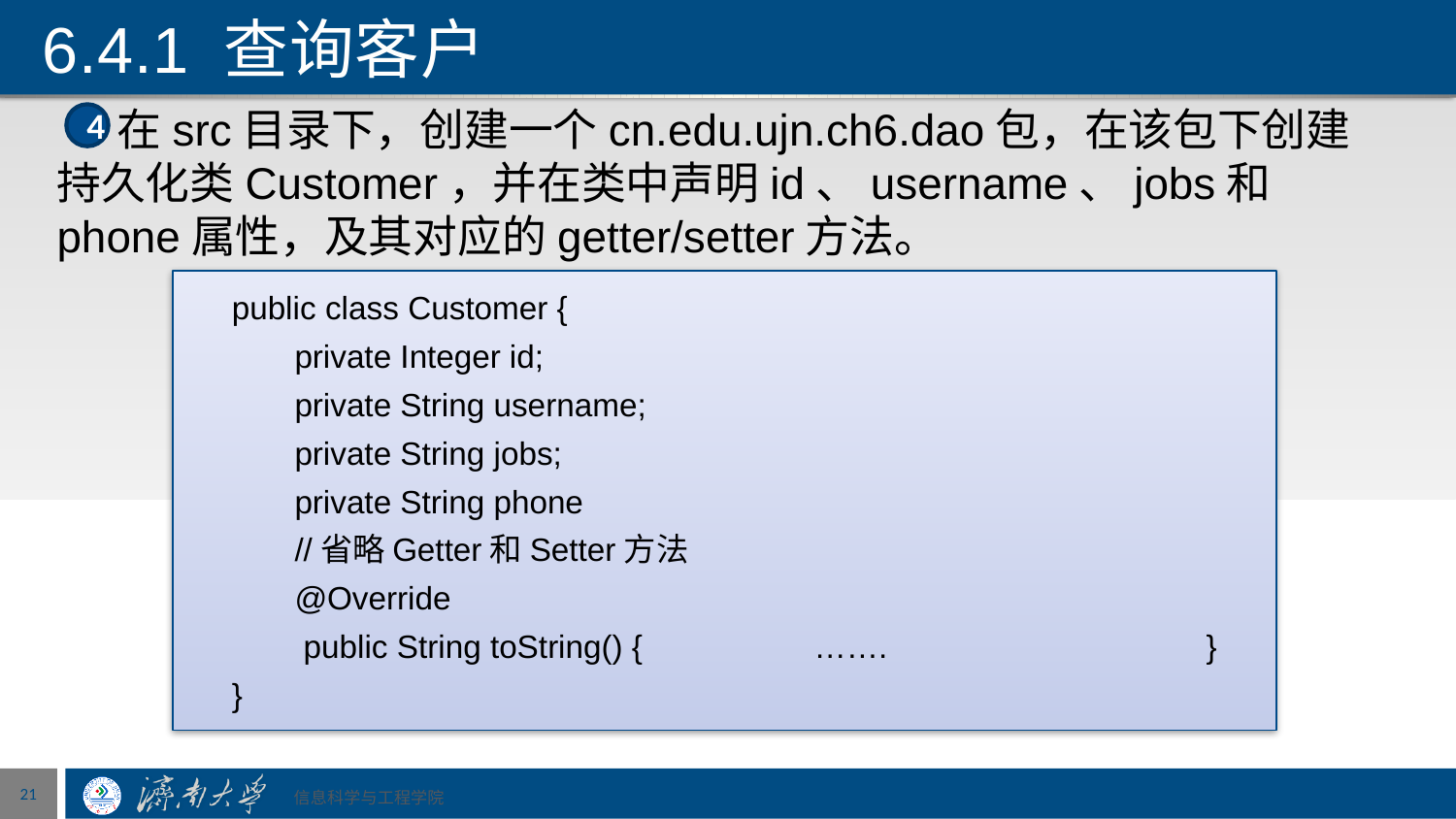

# 6.4.1 查询客户
     在src目录下，创建一个cn.edu.ujn.ch6.dao包，在该包下创建持久化类Customer，并在类中声明id、username、jobs和phone属性，及其对应的getter/setter方法。
4
     public class Customer {
            private Integer id;
            private String username;
            private String jobs;
            private String phone
            //省略Getter和Setter方法
            @Override
             public String toString() {	     …….                    	}
     }